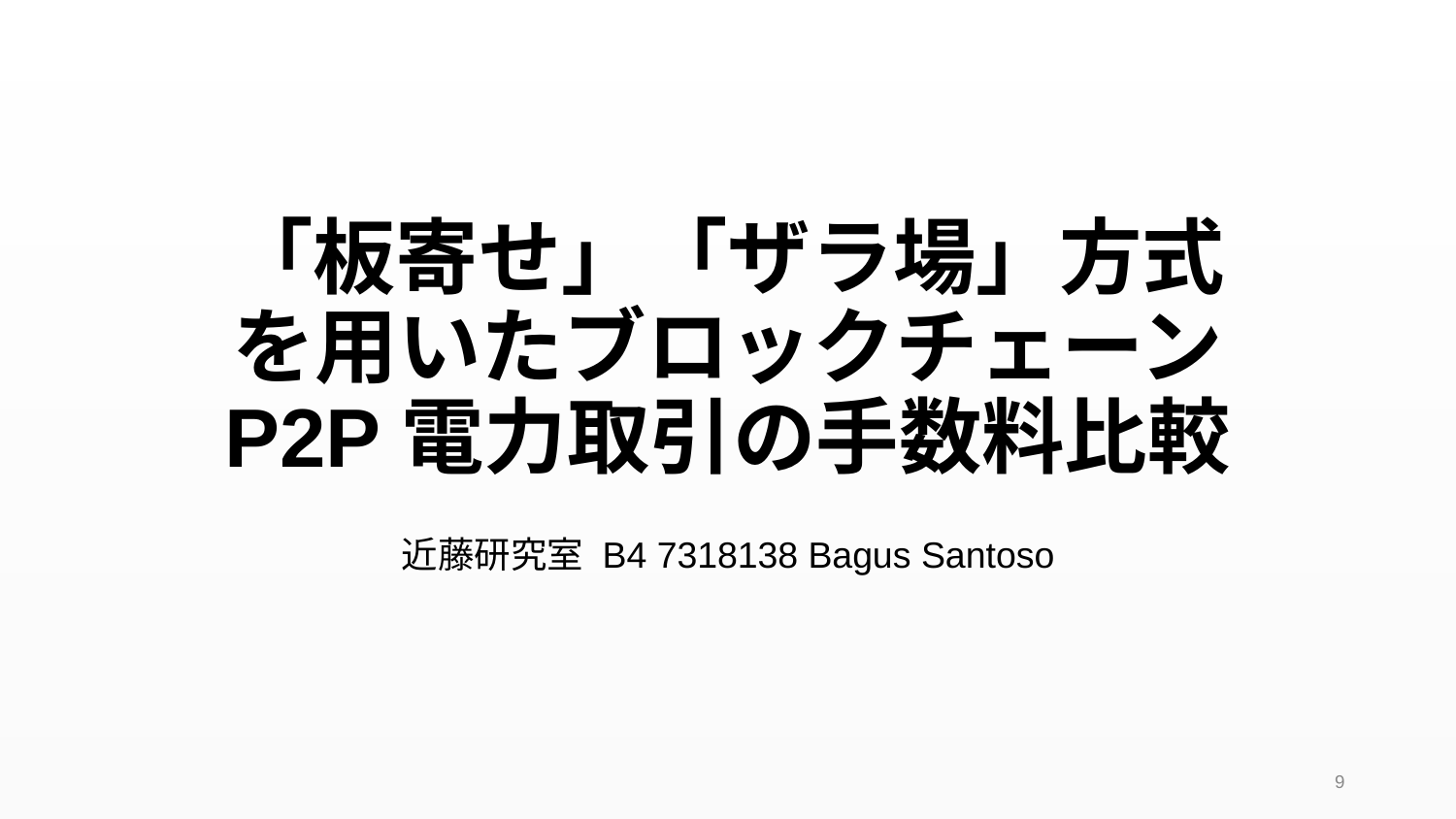

# 「板寄せ」「ザラ場」方式を用いたブロックチェーン P2P電力取引の手数料比較
近藤研究室 B4 7318138 Bagus Santoso
9